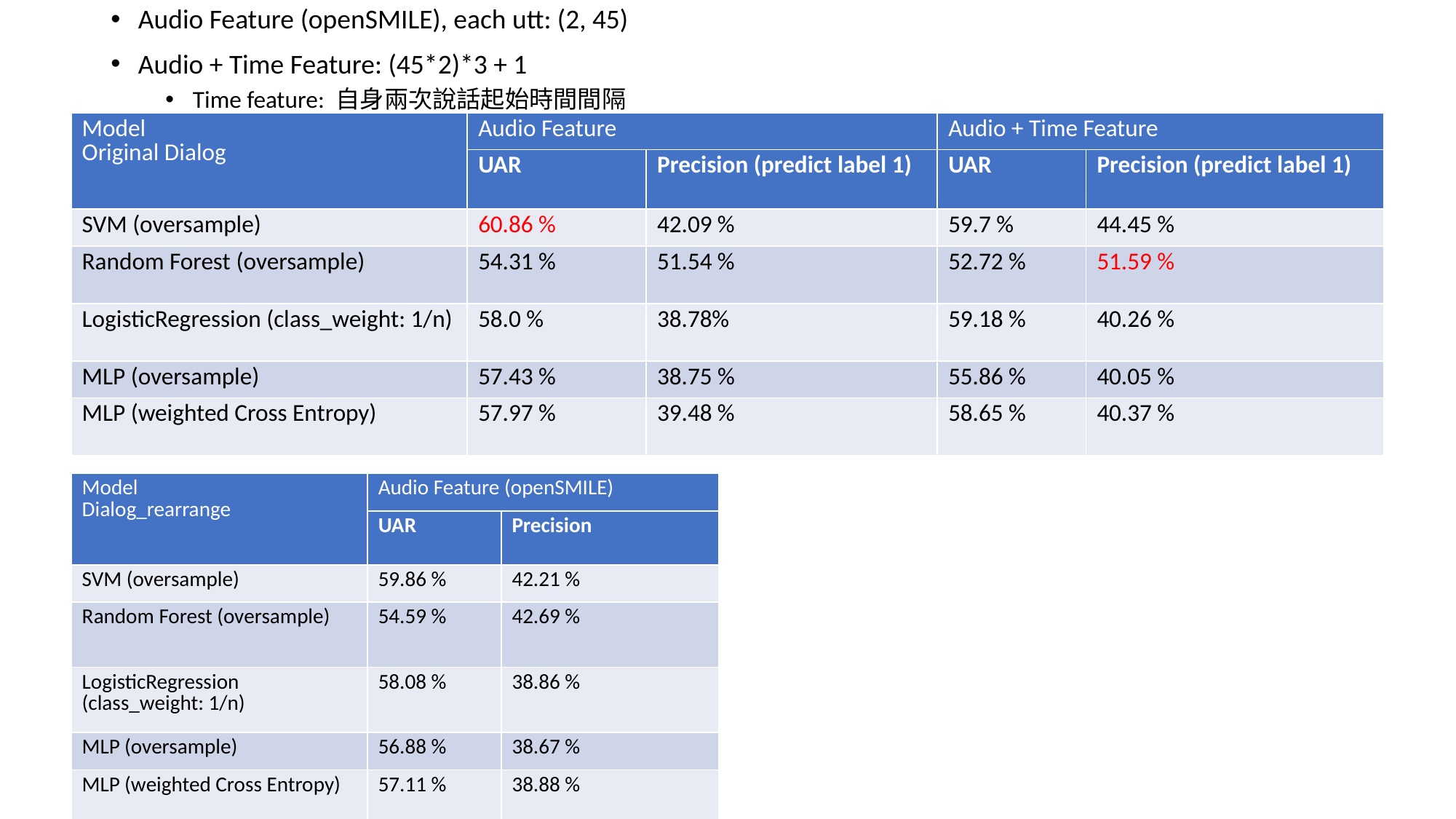

Audio Feature (openSMILE), each utt: (2, 45)
Audio + Time Feature: (45*2)*3 + 1
Time feature: 自身兩次說話起始時間間隔

| Model Original Dialog | Audio Feature |  | Audio + Time Feature |  |
| --- | --- | --- | --- | --- |
|  | UAR | Precision (predict label 1) | UAR | Precision (predict label 1) |
| SVM (oversample) | 60.86 % | 42.09 % | 59.7 % | 44.45 % |
| Random Forest (oversample) | 54.31 % | 51.54 % | 52.72 % | 51.59 % |
| LogisticRegression (class\_weight: 1/n) | 58.0 % | 38.78% | 59.18 % | 40.26 % |
| MLP (oversample) | 57.43 % | 38.75 % | 55.86 % | 40.05 % |
| MLP (weighted Cross Entropy) | 57.97 % | 39.48 % | 58.65 % | 40.37 % |
| Model Dialog\_rearrange | Audio Feature (openSMILE) |  |
| --- | --- | --- |
|  | UAR | Precision |
| SVM (oversample) | 59.86 % | 42.21 % |
| Random Forest (oversample) | 54.59 % | 42.69 % |
| LogisticRegression (class\_weight: 1/n) | 58.08 % | 38.86 % |
| MLP (oversample) | 56.88 % | 38.67 % |
| MLP (weighted Cross Entropy) | 57.11 % | 38.88 % |